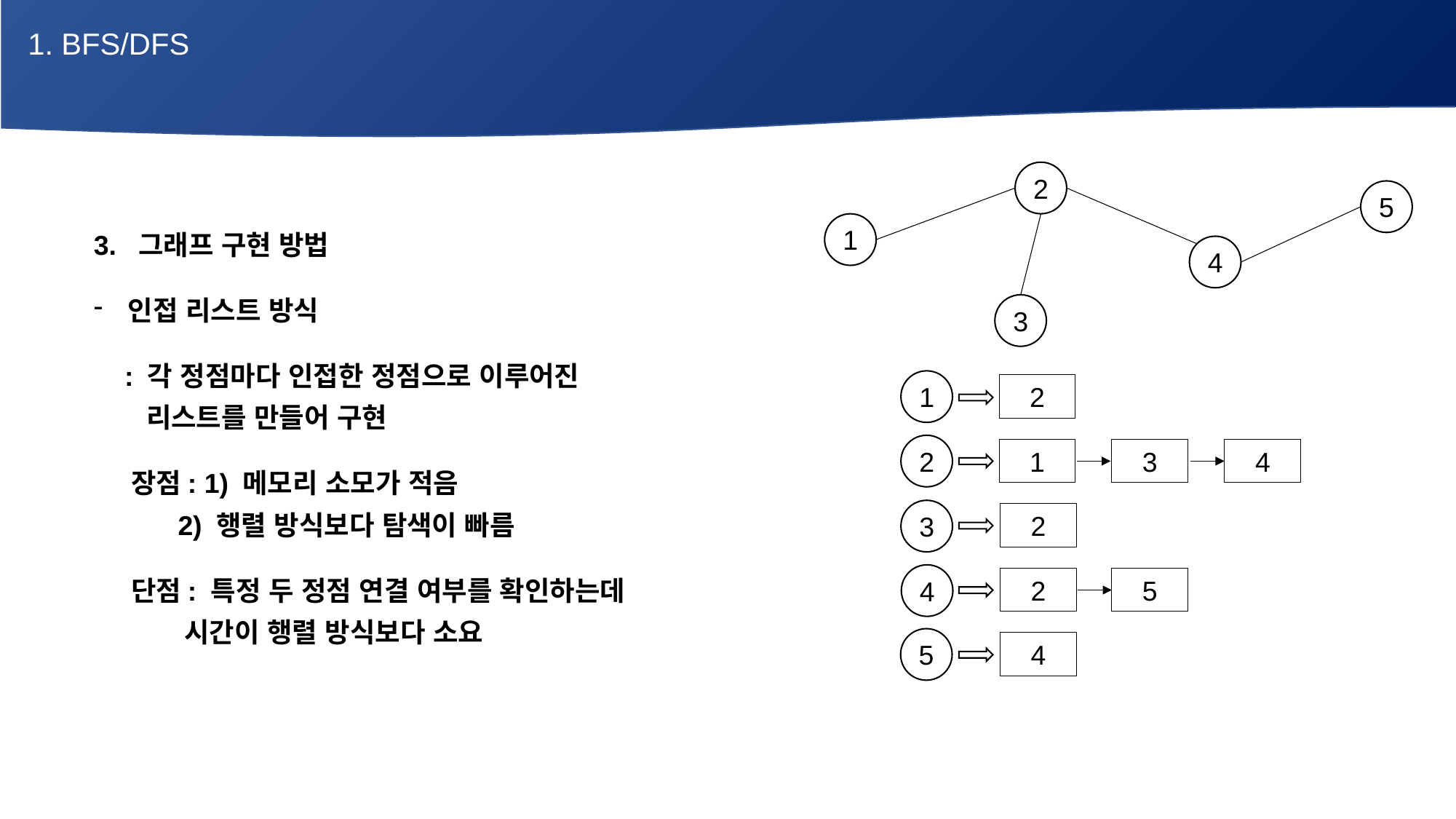

1. BFS/DFS
# 매주 1 과제 LV2
2
5
1
4
3
3.  그래프 구현 방법

인접 리스트 방식

    : 각 정점마다 인접한 정점으로 이루어진

      리스트를 만들어 구현

    장점: 1) 메모리 소모가 적음

           2) 행렬 방식보다 탐색이 빠름

    단점: 특정 두 정점 연결 여부를 확인하는데

           시간이 행렬 방식보다 소요

1
2

2
1
3
4

3
2

4
2
5

5
4